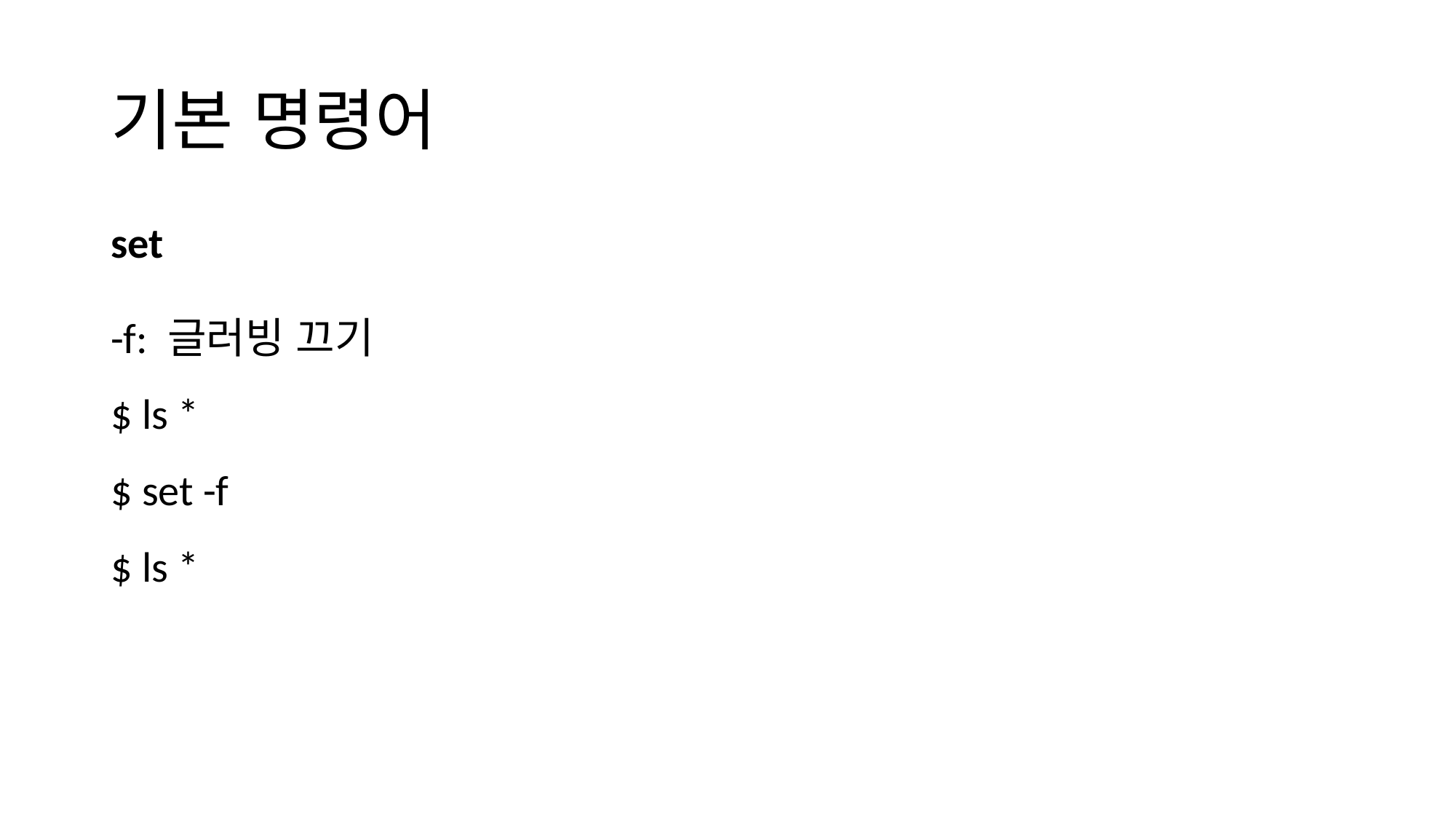

# 기본 명령어
set
-f: 글러빙 끄기
$ ls *
$ set -f
$ ls *